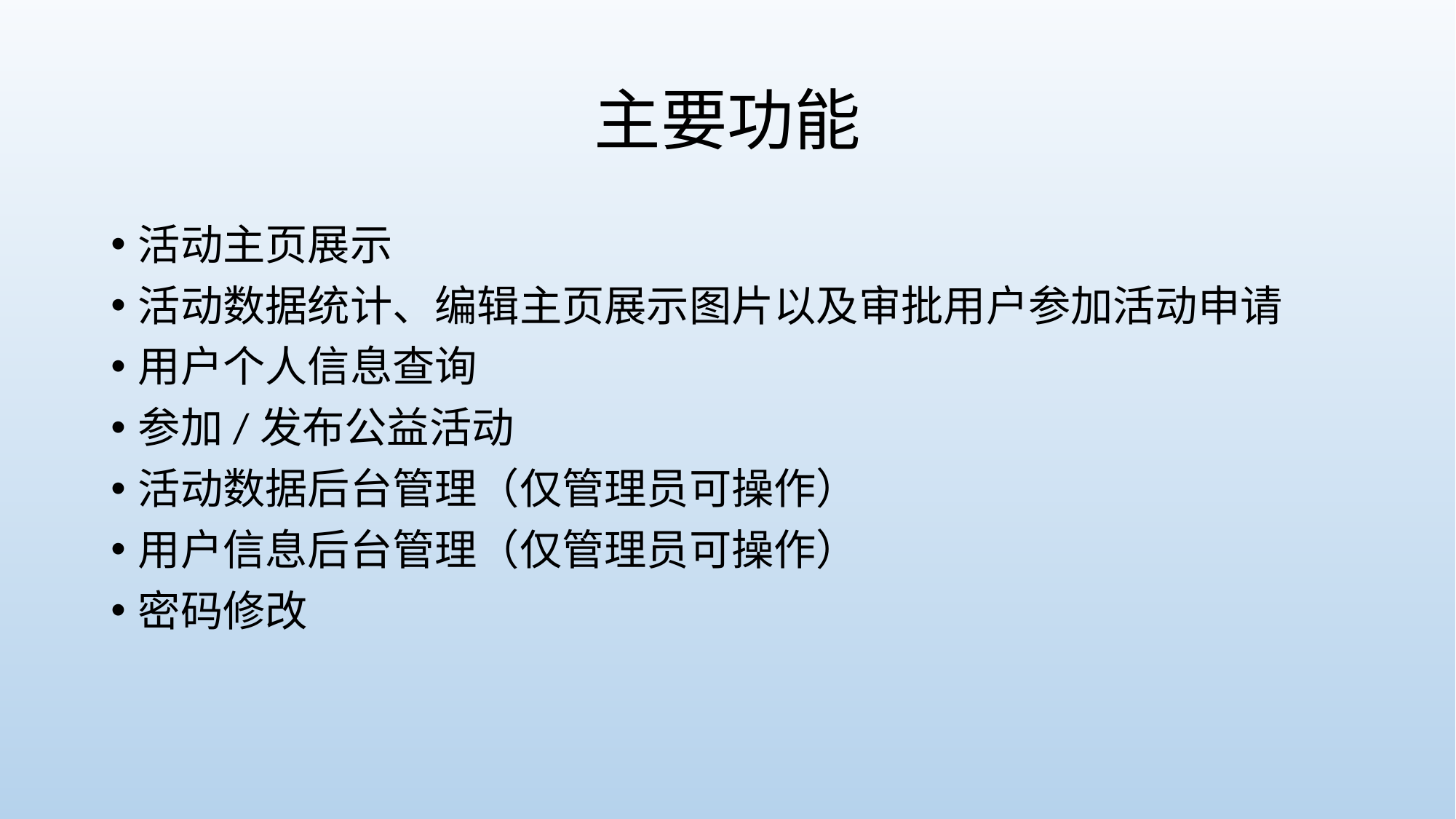

# 主要功能
活动主页展示
活动数据统计、编辑主页展示图片以及审批用户参加活动申请
用户个人信息查询
参加/发布公益活动
活动数据后台管理（仅管理员可操作）
用户信息后台管理（仅管理员可操作）
密码修改